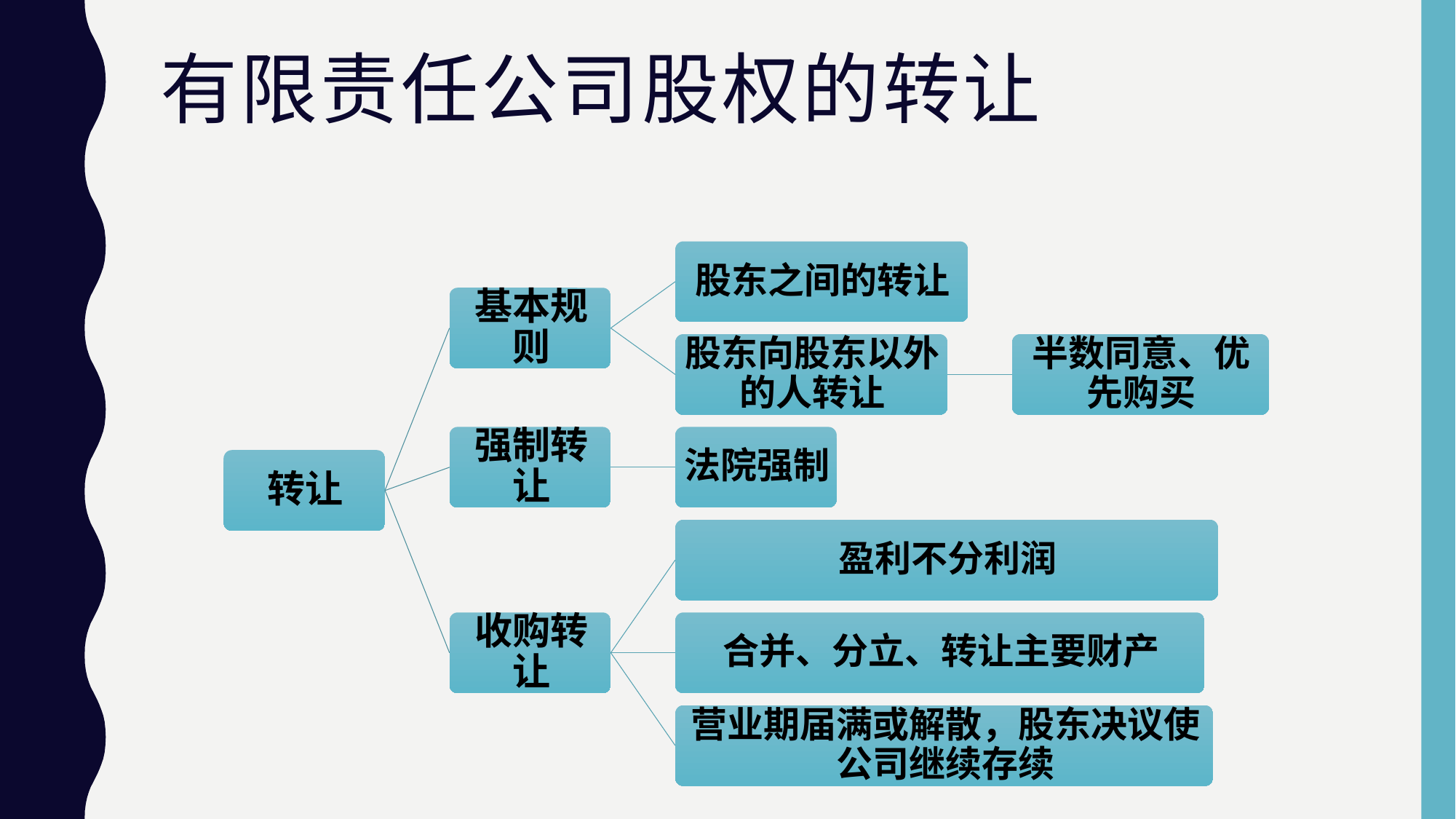

# 有限责任公司股权的转让
转让

基本规则

股东之间的转让

股东向股东以外的人转让

半数同意、优先购买

强制转让

法院强制

收购转让

盈利不分利润

合并、分立、转让主要财产

营业期届满或解散，股东决议使公司继续存续